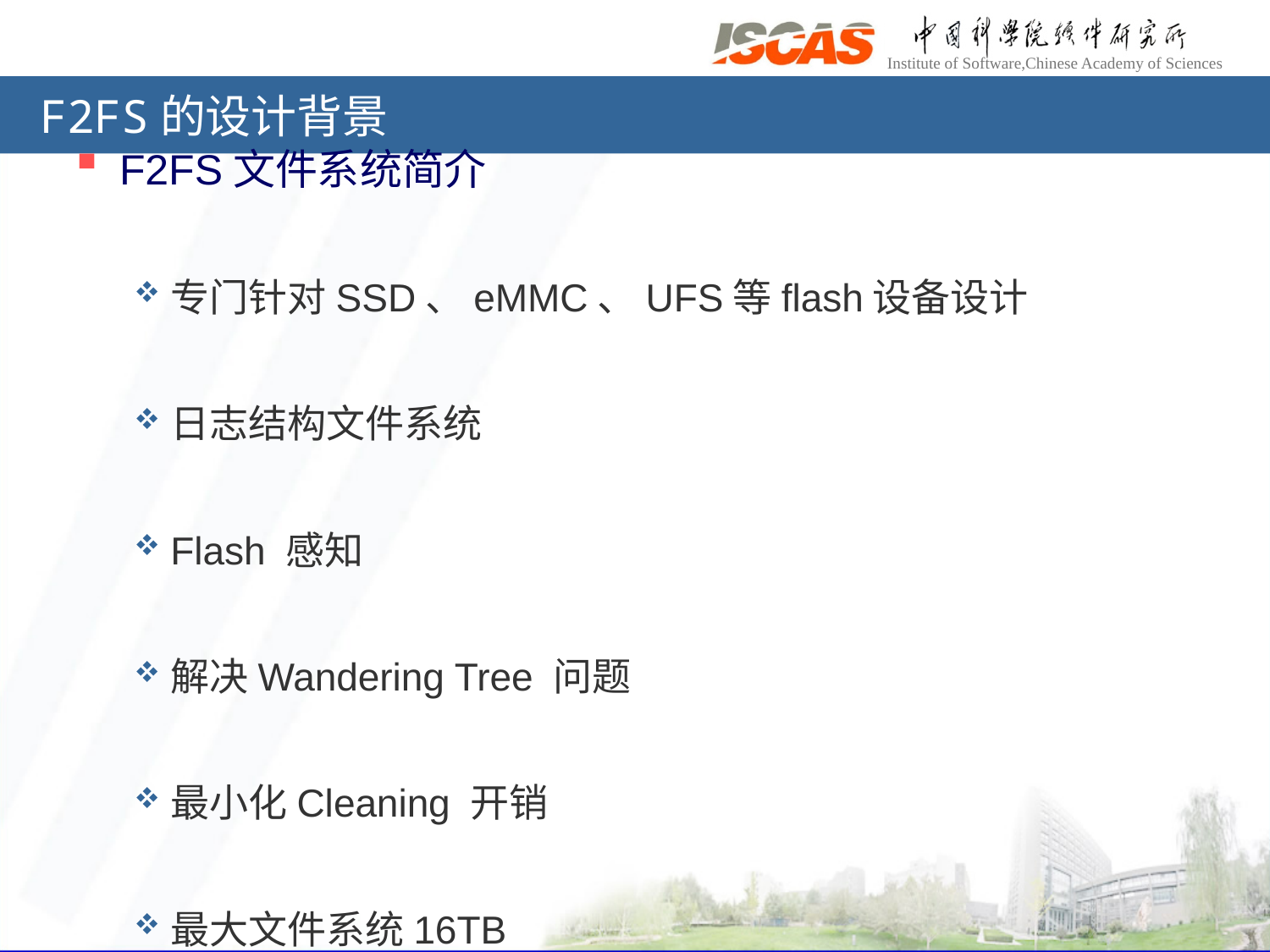

# F2FS的设计背景
F2FS文件系统简介

专门针对SSD、eMMC、UFS等flash设备设计

日志结构文件系统

Flash 感知

解决Wandering Tree 问题

最小化Cleaning 开销

最大文件系统16TB

32位块寻址空间

最大文件大小3.94TB